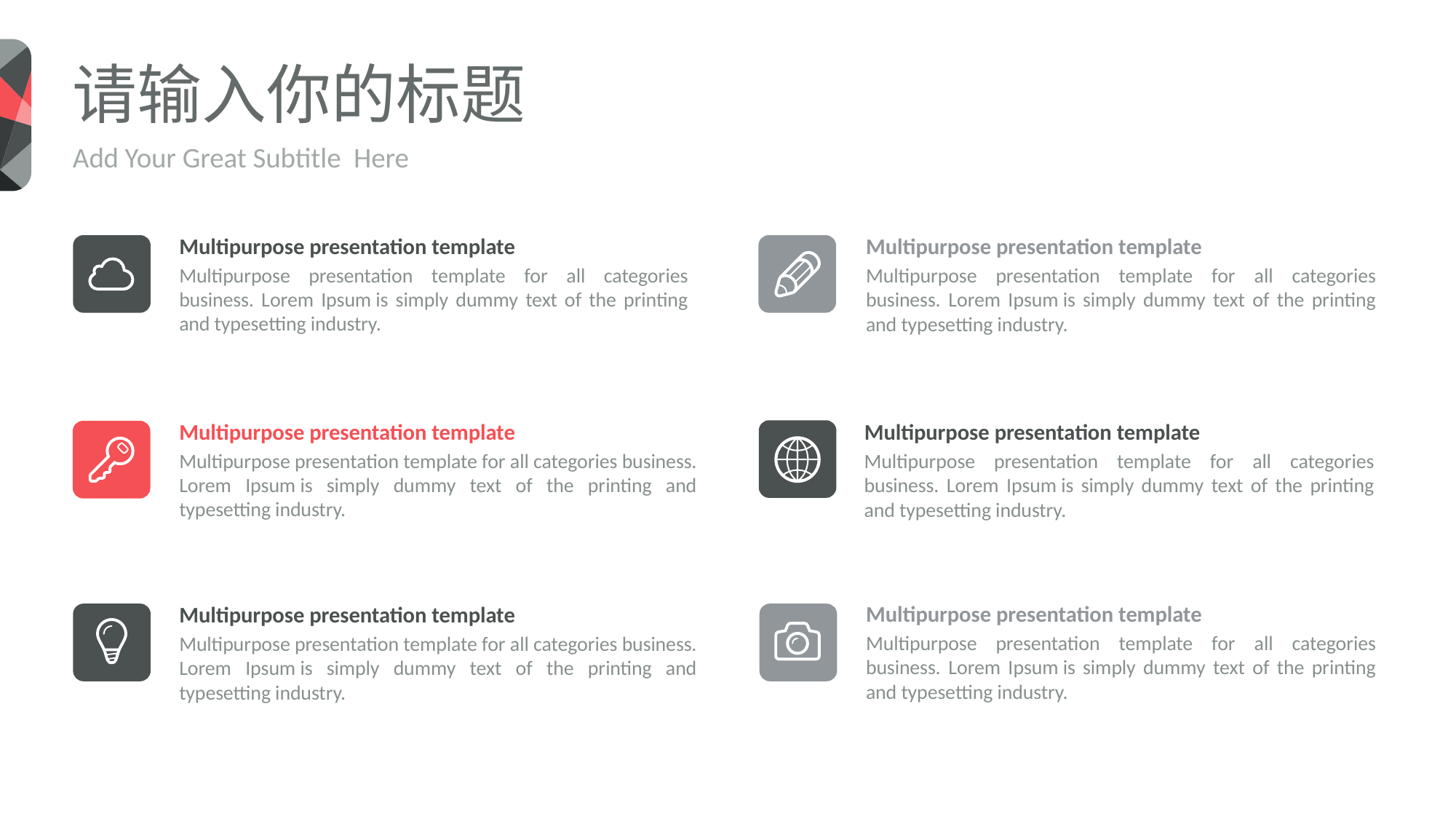

请输入你的标题
Add Your Great Subtitle  Here

Multipurpose presentation template
Multipurpose presentation template for all categories business. Lorem Ipsum is simply dummy text of the printing and typesetting industry.

Multipurpose presentation template
Multipurpose presentation template for all categories business. Lorem Ipsum is simply dummy text of the printing and typesetting industry.

Multipurpose presentation template
Multipurpose presentation template for all categories business. Lorem Ipsum is simply dummy text of the printing and typesetting industry.

Multipurpose presentation template
Multipurpose presentation template for all categories business. Lorem Ipsum is simply dummy text of the printing and typesetting industry.
Multipurpose presentation template
Multipurpose presentation template for all categories business. Lorem Ipsum is simply dummy text of the printing and typesetting industry.
Multipurpose presentation template
Multipurpose presentation template for all categories business. Lorem Ipsum is simply dummy text of the printing and typesetting industry.